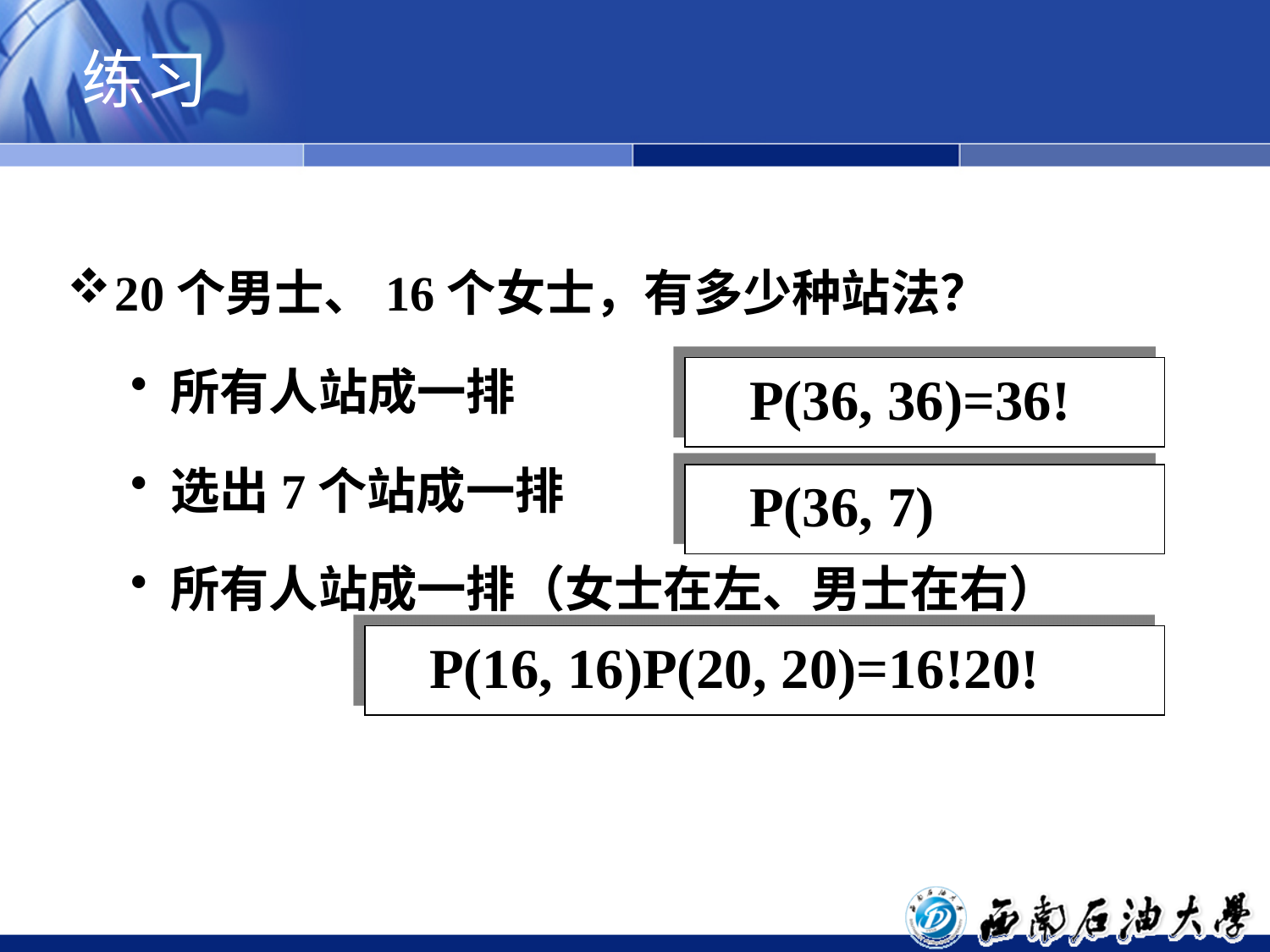

练习
20个男士、16个女士，有多少种站法？
所有人站成一排
选出7个站成一排
所有人站成一排（女士在左、男士在右）

P(36, 36)=36!
P(36, 7)
P(16, 16)P(20, 20)=16!20!